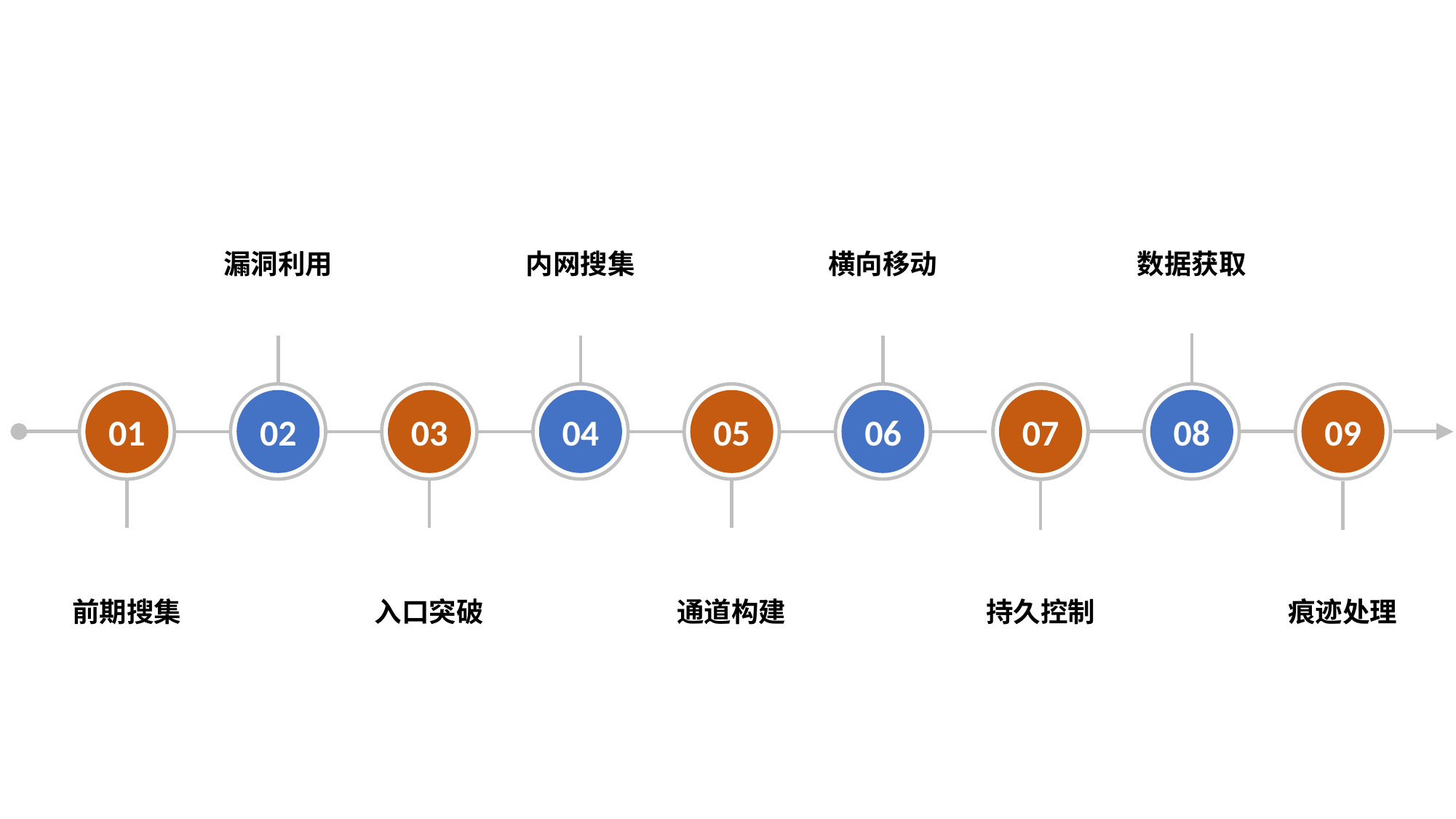

漏洞利用
内网搜集
横向移动
数据获取

07
08
09
01
02
03
04
05
06
07
前期搜集
入口突破
通道构建
持久控制
痕迹处理